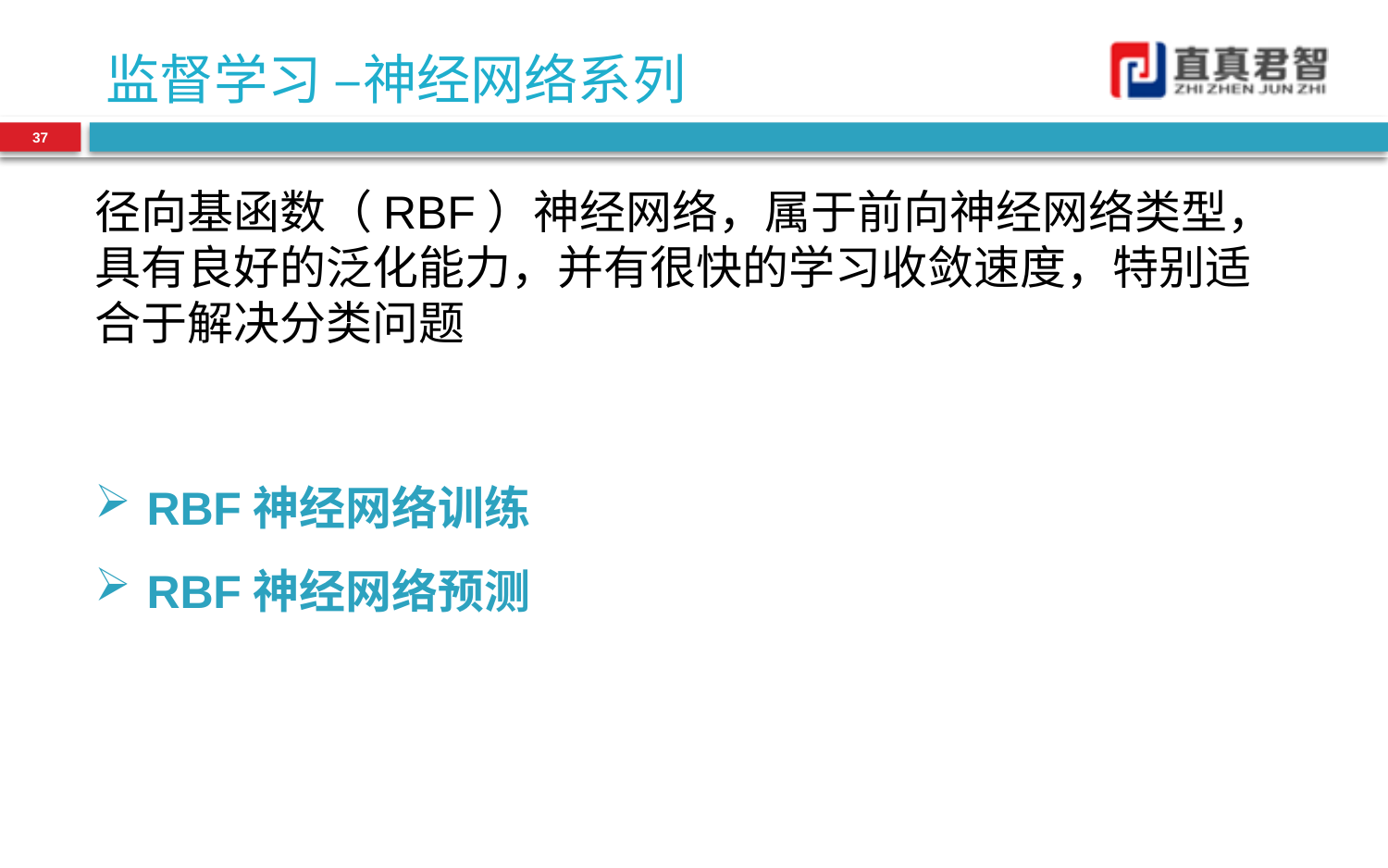

# 监督学习 –神经网络系列
37
径向基函数（RBF）神经网络，属于前向神经网络类型，具有良好的泛化能力，并有很快的学习收敛速度，特别适合于解决分类问题
RBF神经网络训练
RBF神经网络预测